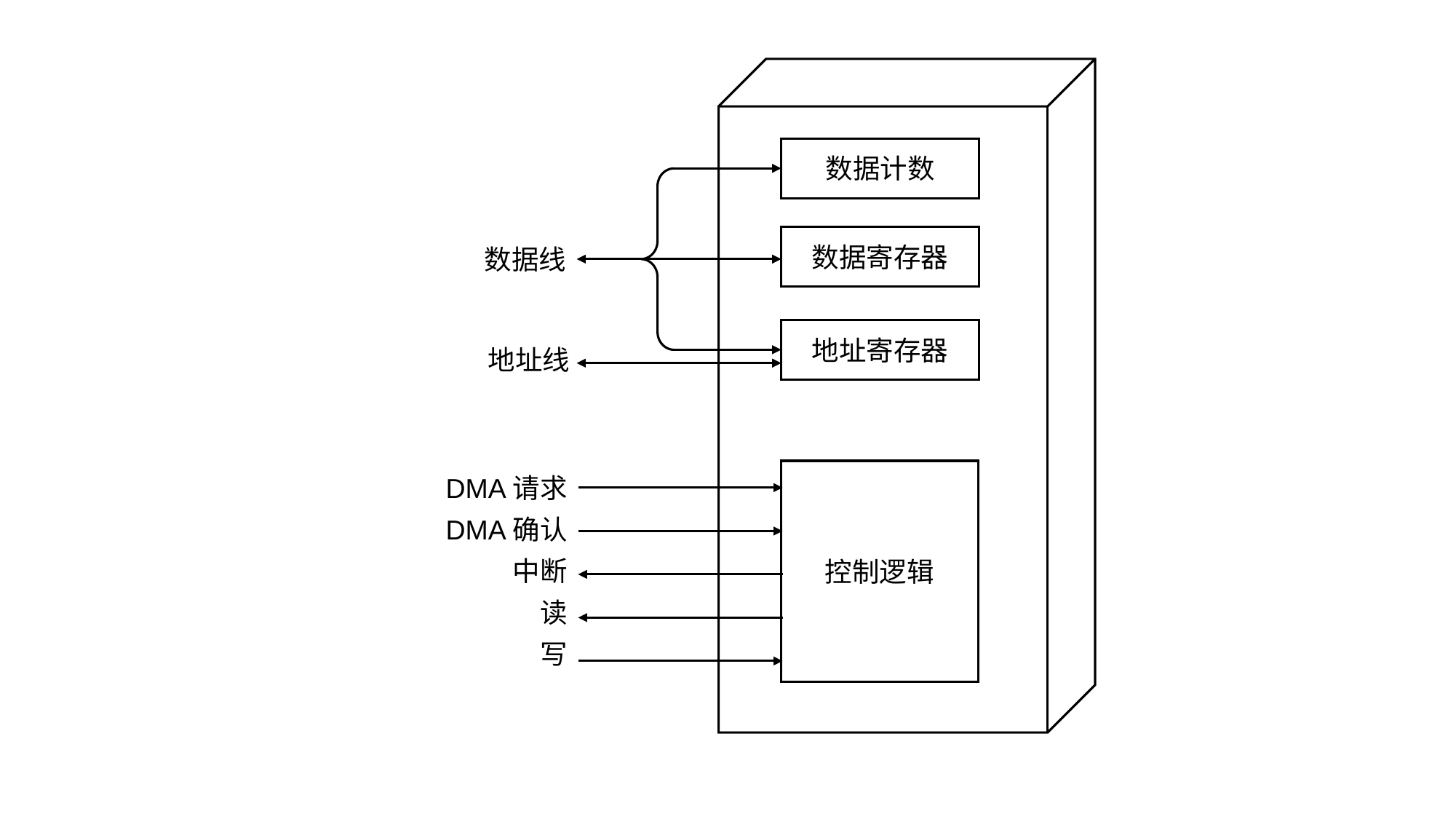

数据计数

数据寄存器
数据线

地址寄存器
地址线

DMA请求
DMA确认
中断
控制逻辑
读
写